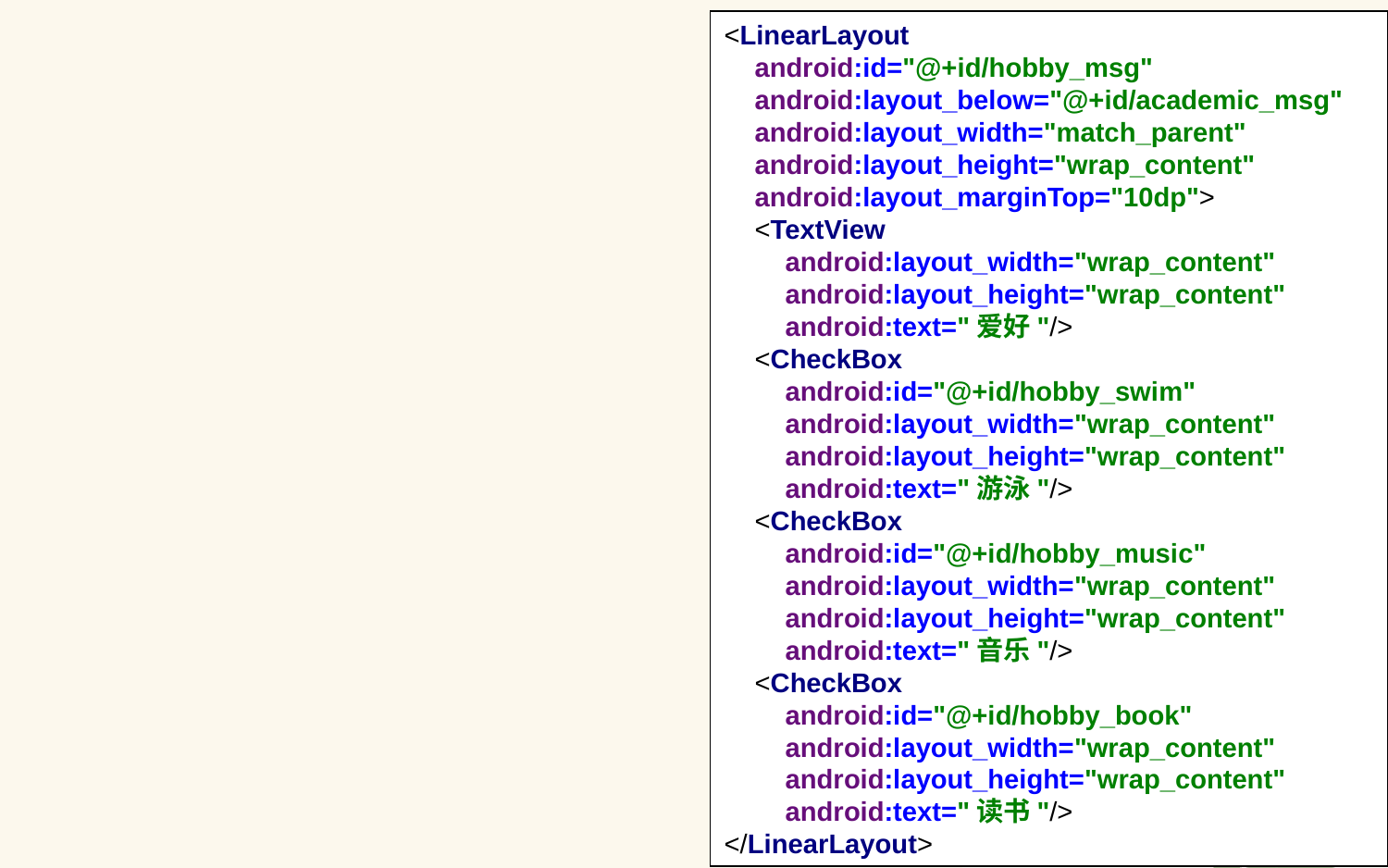

<LinearLayout
    android:id="@+id/hobby_msg"
    android:layout_below="@+id/academic_msg"
    android:layout_width="match_parent"
    android:layout_height="wrap_content"
    android:layout_marginTop="10dp">
    <TextView
        android:layout_width="wrap_content"
        android:layout_height="wrap_content"
        android:text="爱好"/>
    <CheckBox
        android:id="@+id/hobby_swim"
        android:layout_width="wrap_content"
        android:layout_height="wrap_content"
        android:text="游泳"/>
    <CheckBox
        android:id="@+id/hobby_music"
        android:layout_width="wrap_content"
        android:layout_height="wrap_content"
        android:text="音乐"/>
    <CheckBox
        android:id="@+id/hobby_book"
        android:layout_width="wrap_content"
        android:layout_height="wrap_content"
        android:text="读书"/>
</LinearLayout>
(5 ) 添加爱好：
使用checkbox控件。
先用LinearLayout线性布局，再添加3个checkbox控件，水平方向排列。
LinearLayout线性布局置于学历控件的下方，设置LinearLayout的layout_below属性即可。